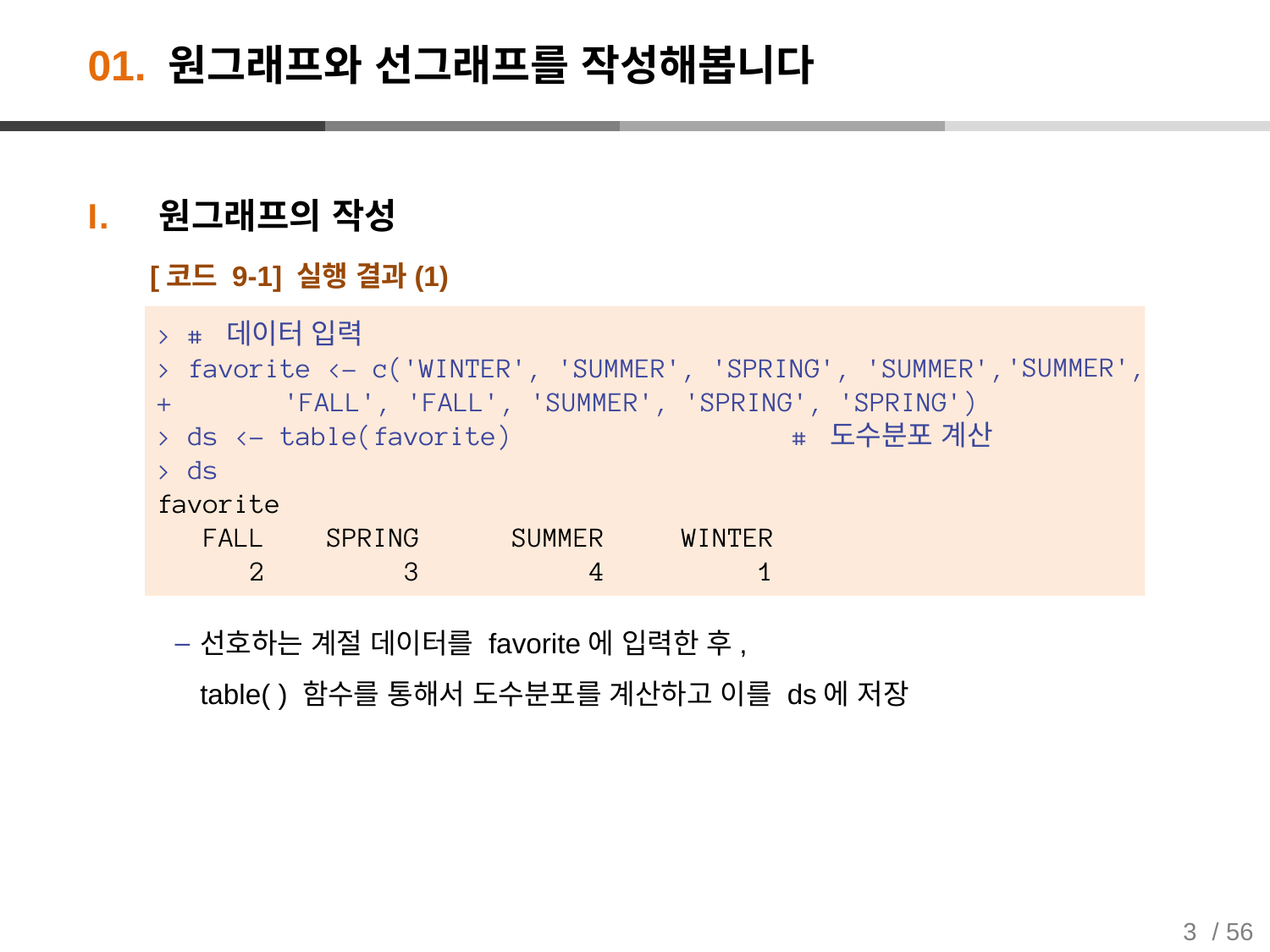

# 01. 원그래프와 선그래프를 작성해봅니다
원그래프의 작성
[코드 9-1] 실행 결과(1)

선호하는 계절 데이터를 favorite에 입력한 후,
table( ) 함수를 통해서 도수분포를 계산하고 이를 ds에 저장
'SUMMER',
> # 데이터 입력
> favorite <- c('WINTER', 'SUMMER', 'SPRING', 'SUMMER',
+ 	'FALL', 'FALL', 'SUMMER', 'SPRING', 'SPRING')
> ds <- table(favorite) 			# 도수분포 계산
> ds
favorite
   FALL    SPRING      SUMMER     WINTER
      2         3           4          1